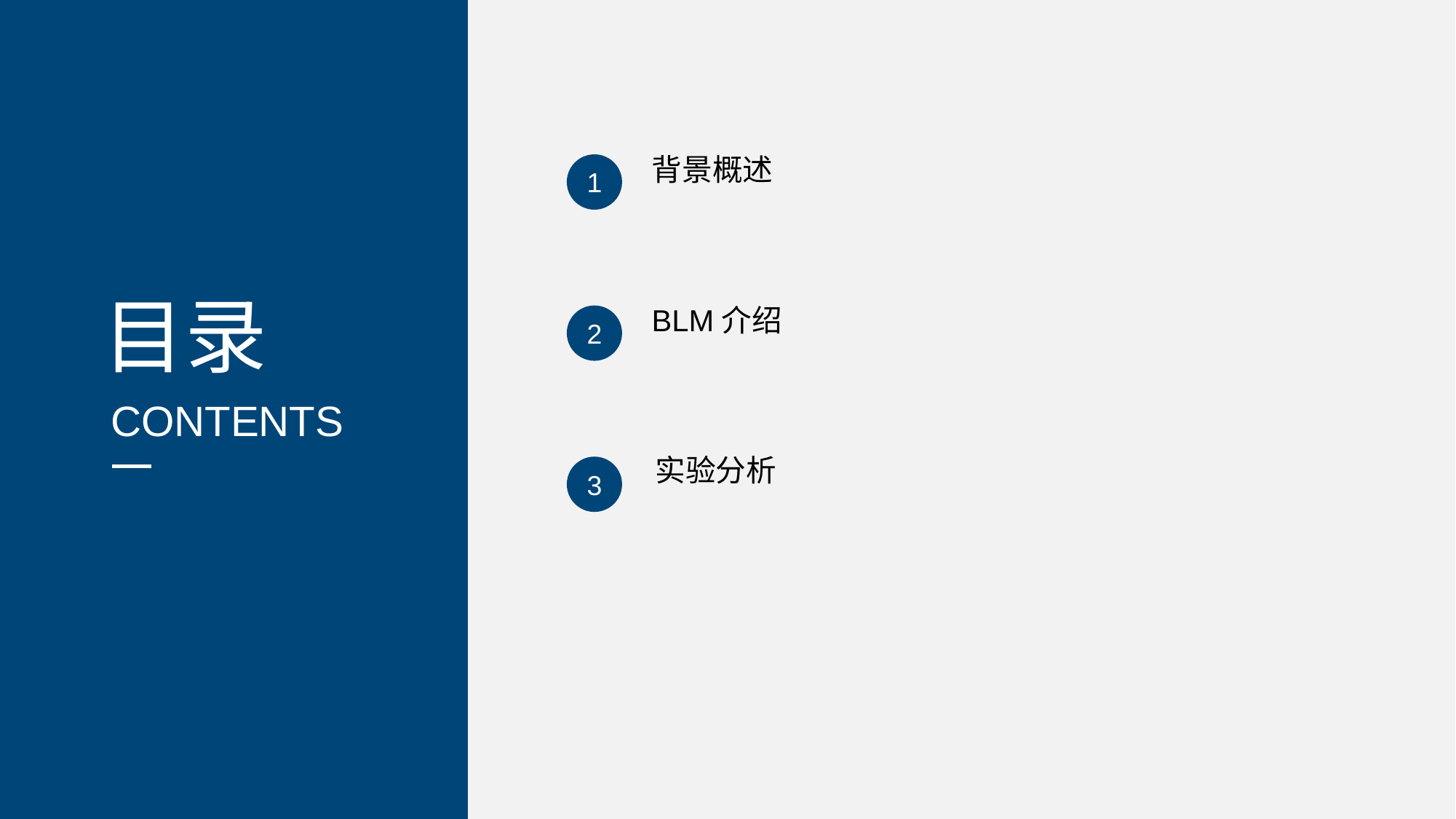

背景概述
BLM介绍
实验分析
1
2
3
目录
CONTENTS